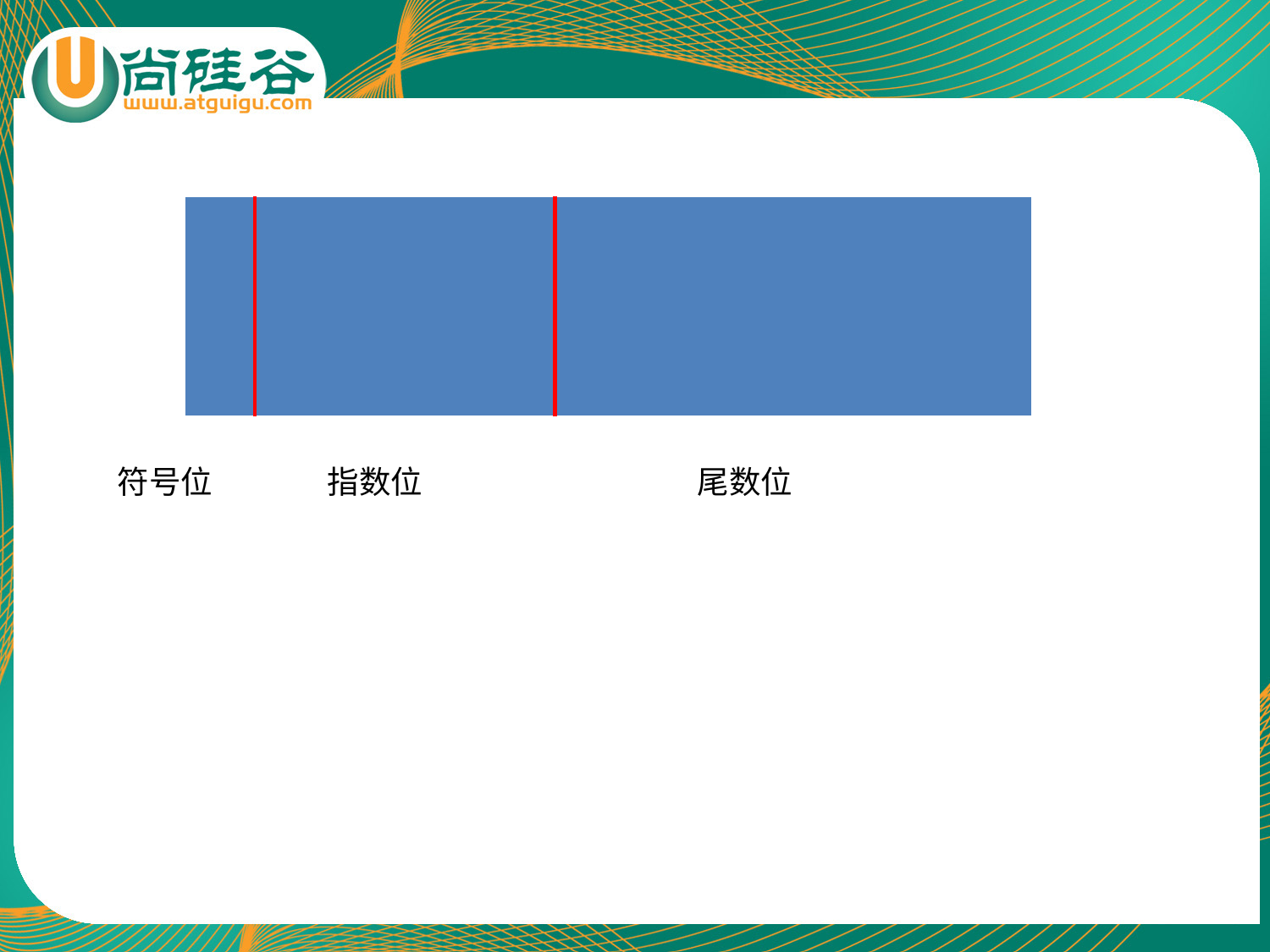

|  |
| --- |
符号位
指数位
尾数位